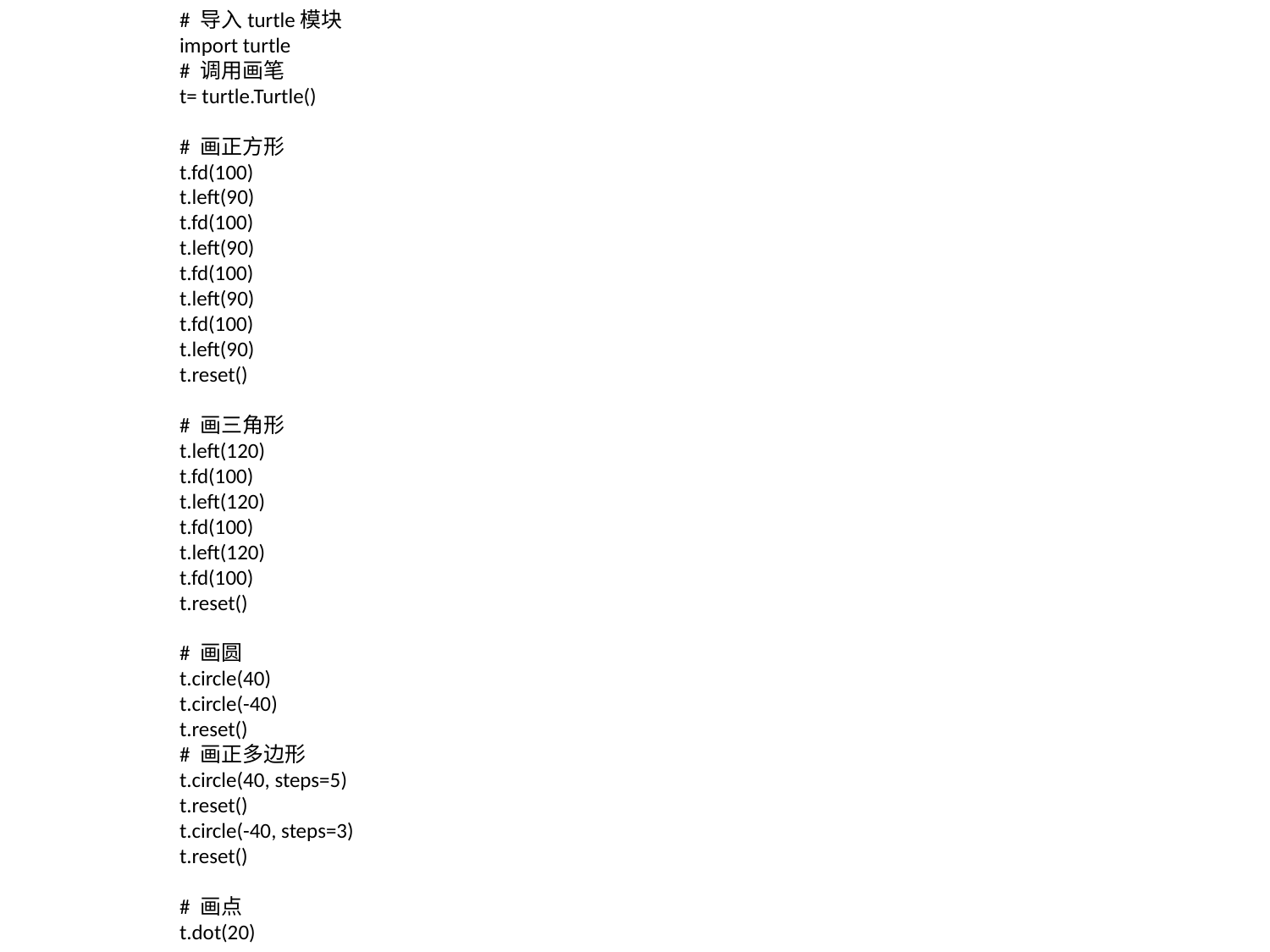

# 导入turtle模块 import turtle # 调用画笔 t= turtle.Turtle() # 画正方形 t.fd(100) t.left(90) t.fd(100) t.left(90) t.fd(100) t.left(90) t.fd(100) t.left(90) t.reset() # 画三角形 t.left(120) t.fd(100) t.left(120) t.fd(100) t.left(120) t.fd(100) t.reset() # 画圆 t.circle(40) t.circle(-40) t.reset() # 画正多边形 t.circle(40, steps=5) t.reset() t.circle(-40, steps=3) t.reset() # 画点 t.dot(20) turtle.done()